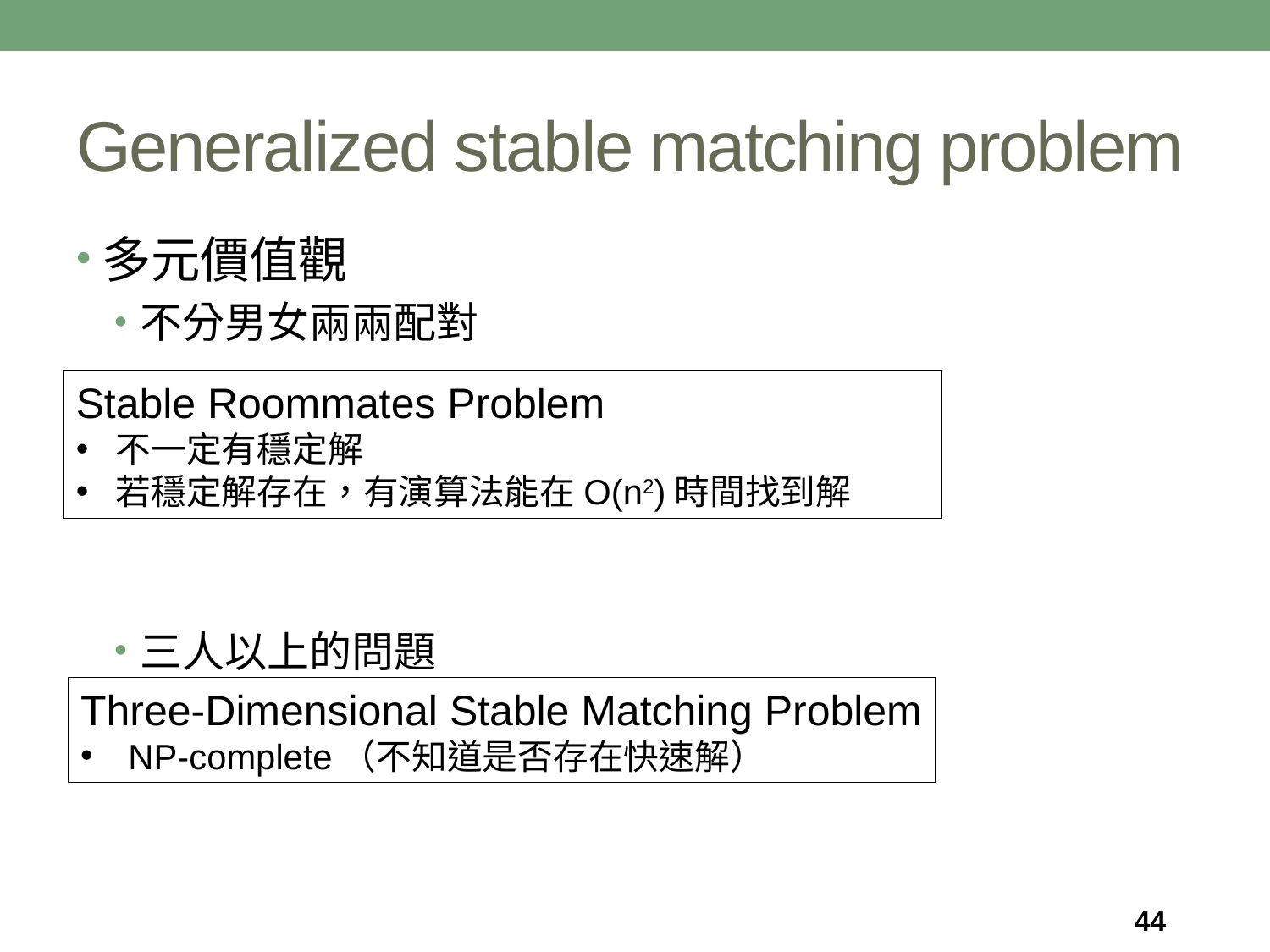

# Generalized stable matching problem
多元價值觀
不分男女兩兩配對

三人以上的問題
要怎麼model三人的配對？
Stable Roommates Problem
不一定有穩定解
若穩定解存在，有演算法能在O(n2)時間找到解
Three-Dimensional Stable Matching Problem
NP-complete（不知道是否存在快速解）
44